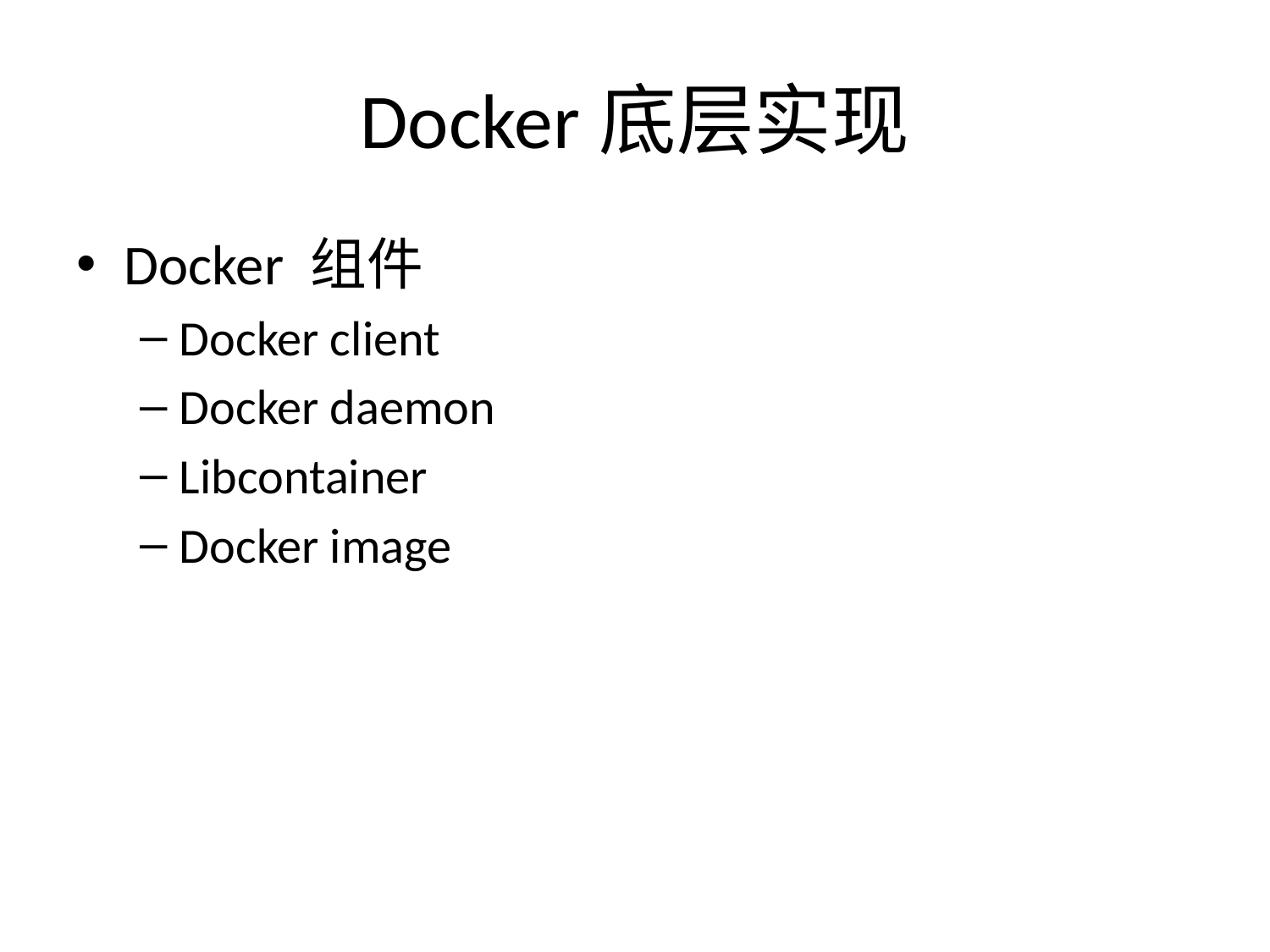

# Docker底层实现
Docker 组件
Docker client
Docker daemon
Libcontainer
Docker image